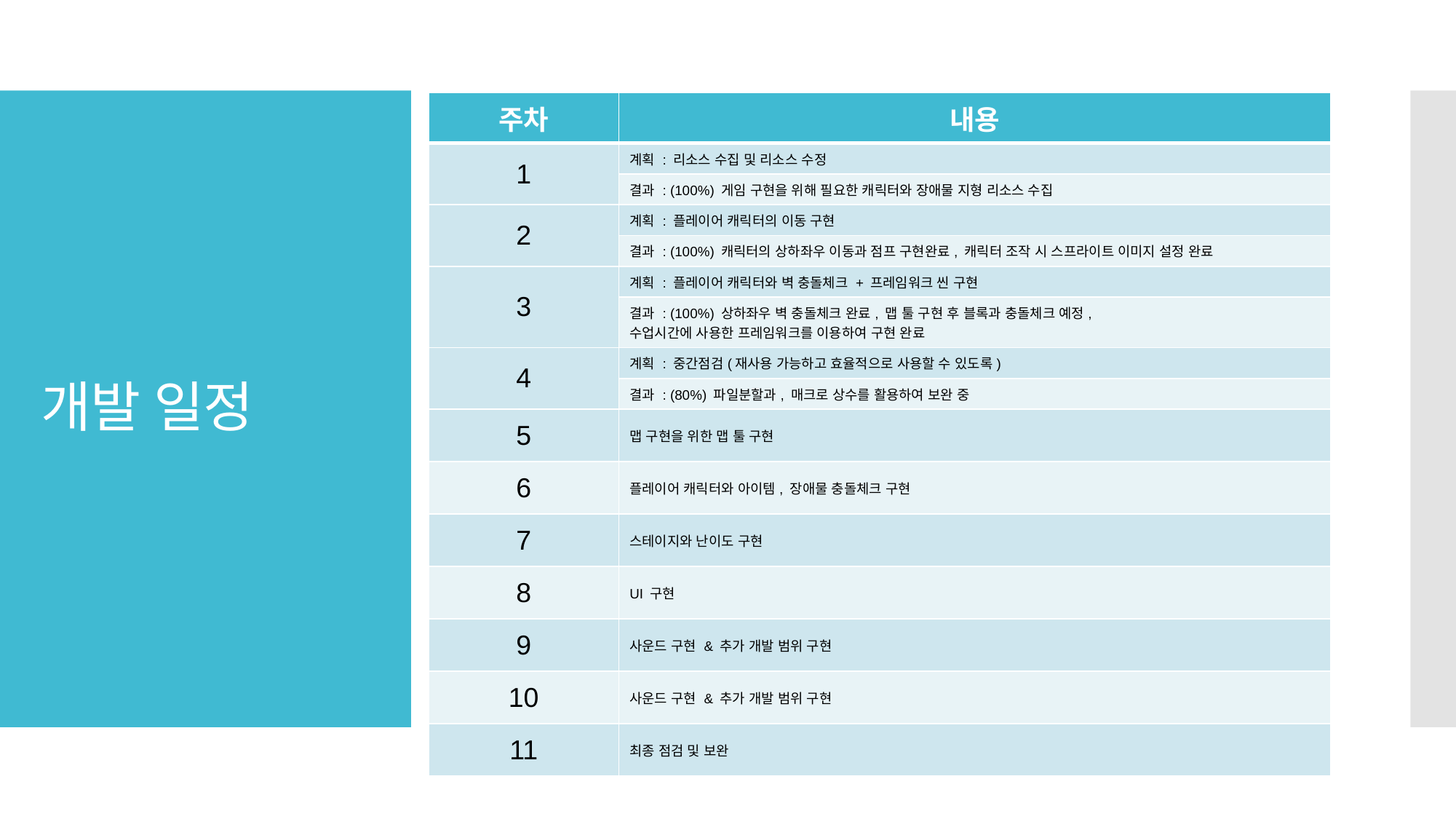

| 주차 | 내용 |
| --- | --- |
| 1 | 계획 : 리소스 수집 및 리소스 수정 |
|  | 결과 : (100%) 게임 구현을 위해 필요한 캐릭터와 장애물 지형 리소스 수집 |
| 2 | 계획 : 플레이어 캐릭터의 이동 구현 |
|  | 결과 : (100%) 캐릭터의 상하좌우 이동과 점프 구현완료, 캐릭터 조작 시 스프라이트 이미지 설정 완료 |
| 3 | 계획 : 플레이어 캐릭터와 벽 충돌체크 + 프레임워크 씬 구현 |
|  | 결과 : (100%) 상하좌우 벽 충돌체크 완료, 맵 툴 구현 후 블록과 충돌체크 예정, 수업시간에 사용한 프레임워크를 이용하여 구현 완료 |
| 4 | 계획 : 중간점검(재사용 가능하고 효율적으로 사용할 수 있도록) |
|  | 결과 : (80%) 파일분할과, 매크로 상수를 활용하여 보완 중 |
| 5 | 맵 구현을 위한 맵 툴 구현 |
| 6 | 플레이어 캐릭터와 아이템, 장애물 충돌체크 구현 |
| 7 | 스테이지와 난이도 구현 |
| 8 | UI 구현 |
| 9 | 사운드 구현 & 추가 개발 범위 구현 |
| 10 | 사운드 구현 & 추가 개발 범위 구현 |
| 11 | 최종 점검 및 보완 |
# 개발 일정